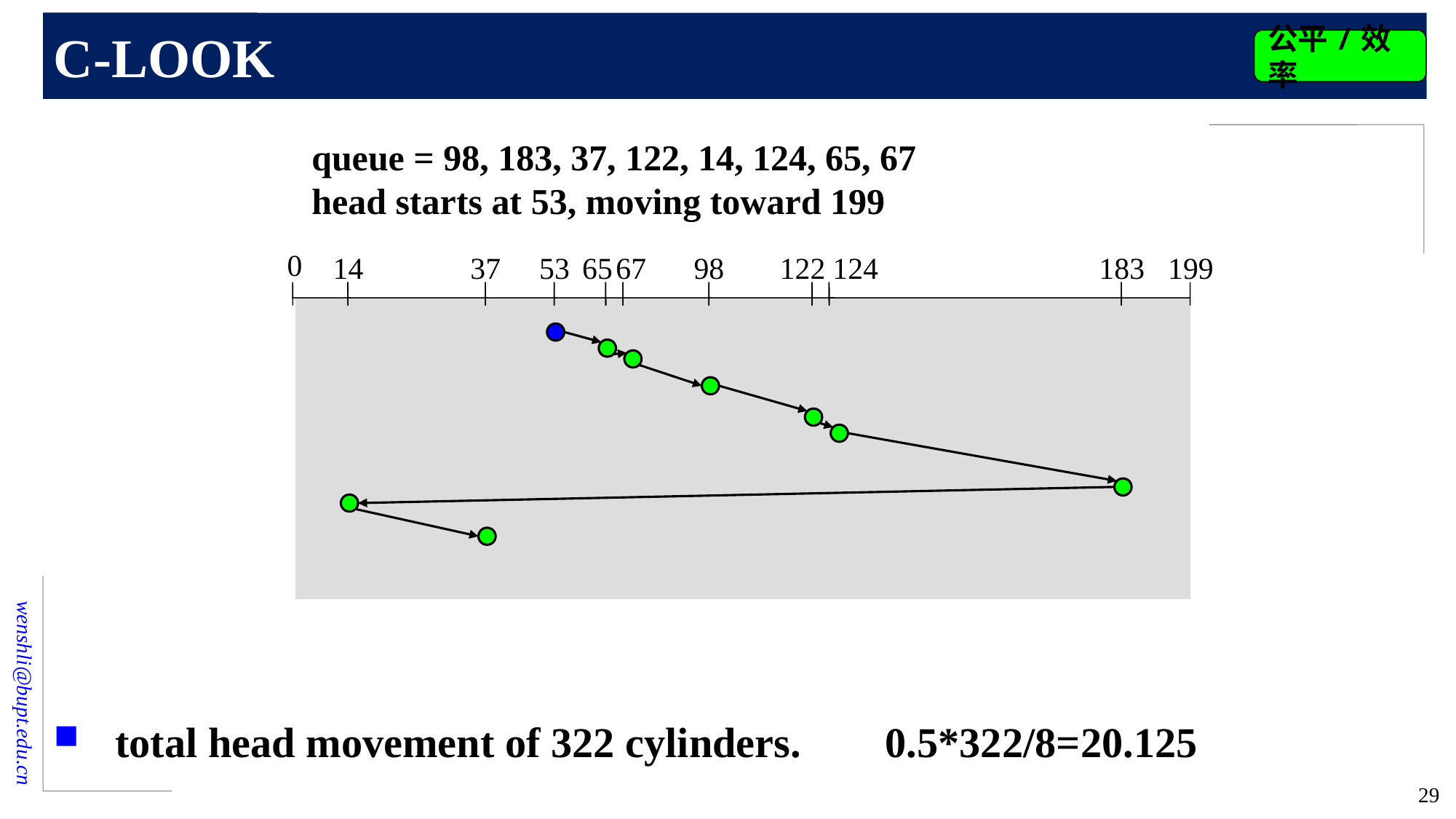

# C-LOOK
公平/效率
queue = 98, 183, 37, 122, 14, 124, 65, 67
head starts at 53, moving toward 199
0
14
37
53
65
67
98
122
124
183
199

total head movement of 322 cylinders.        0.5*322/8=20.125
29